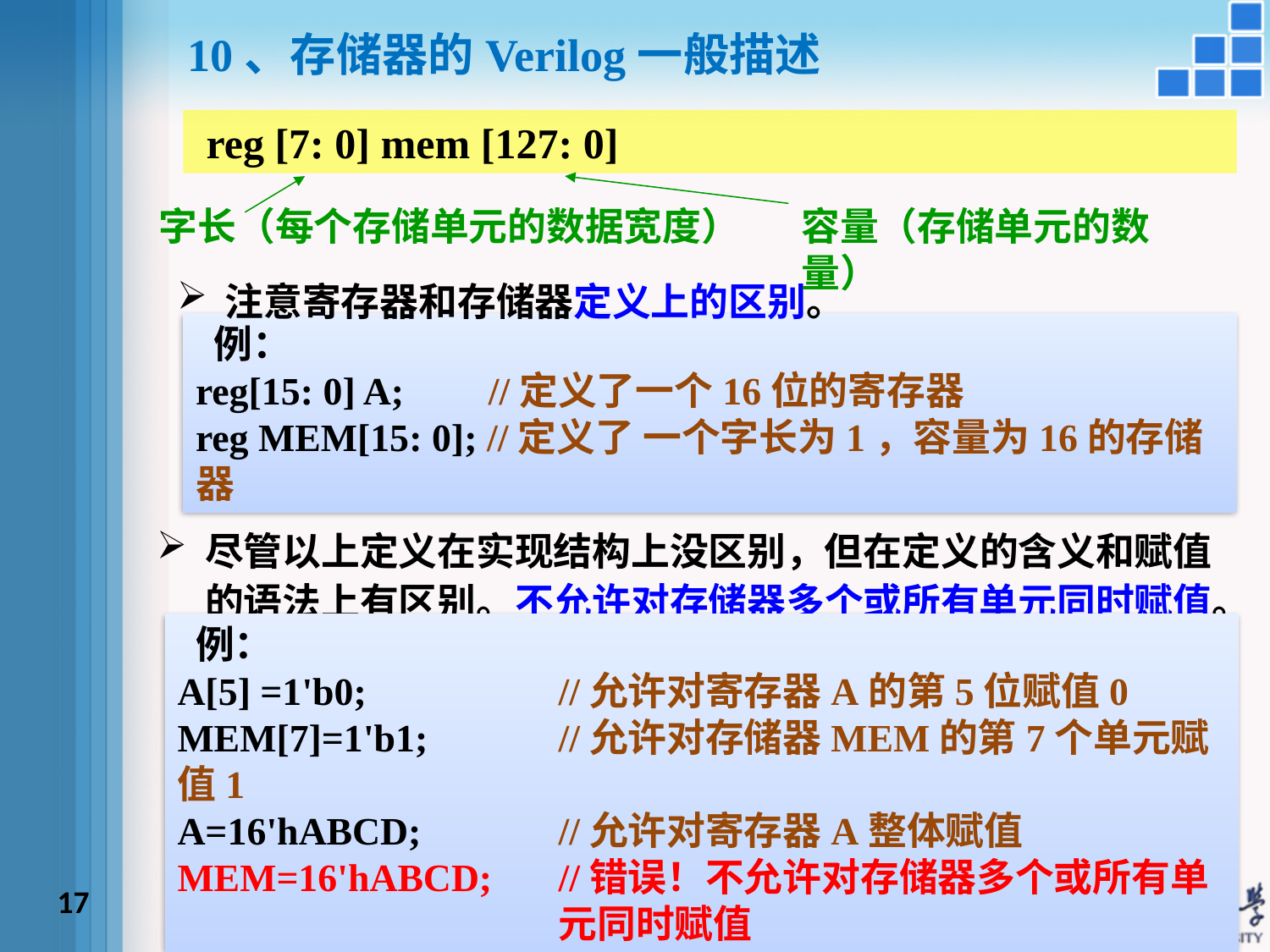

10、存储器的Verilog一般描述
 reg [7: 0] mem [127: 0]
字长（每个存储单元的数据宽度）
容量（存储单元的数量）
注意寄存器和存储器定义上的区别。
 例：
reg[15: 0] A;	    //定义了一个16位的寄存器
reg MEM[15: 0]; //定义了 一个字长为1，容量为16的存储器
尽管以上定义在实现结构上没区别，但在定义的含义和赋值的语法上有区别。不允许对存储器多个或所有单元同时赋值。
 例：
A[5] =1'b0;		//允许对寄存器A的第5位赋值0
MEM[7]=1'b1;		//允许对存储器MEM的第7个单元赋值1
A=16'hABCD;		//允许对寄存器A整体赋值
MEM=16'hABCD;	//错误！不允许对存储器多个或所有单			元同时赋值
17